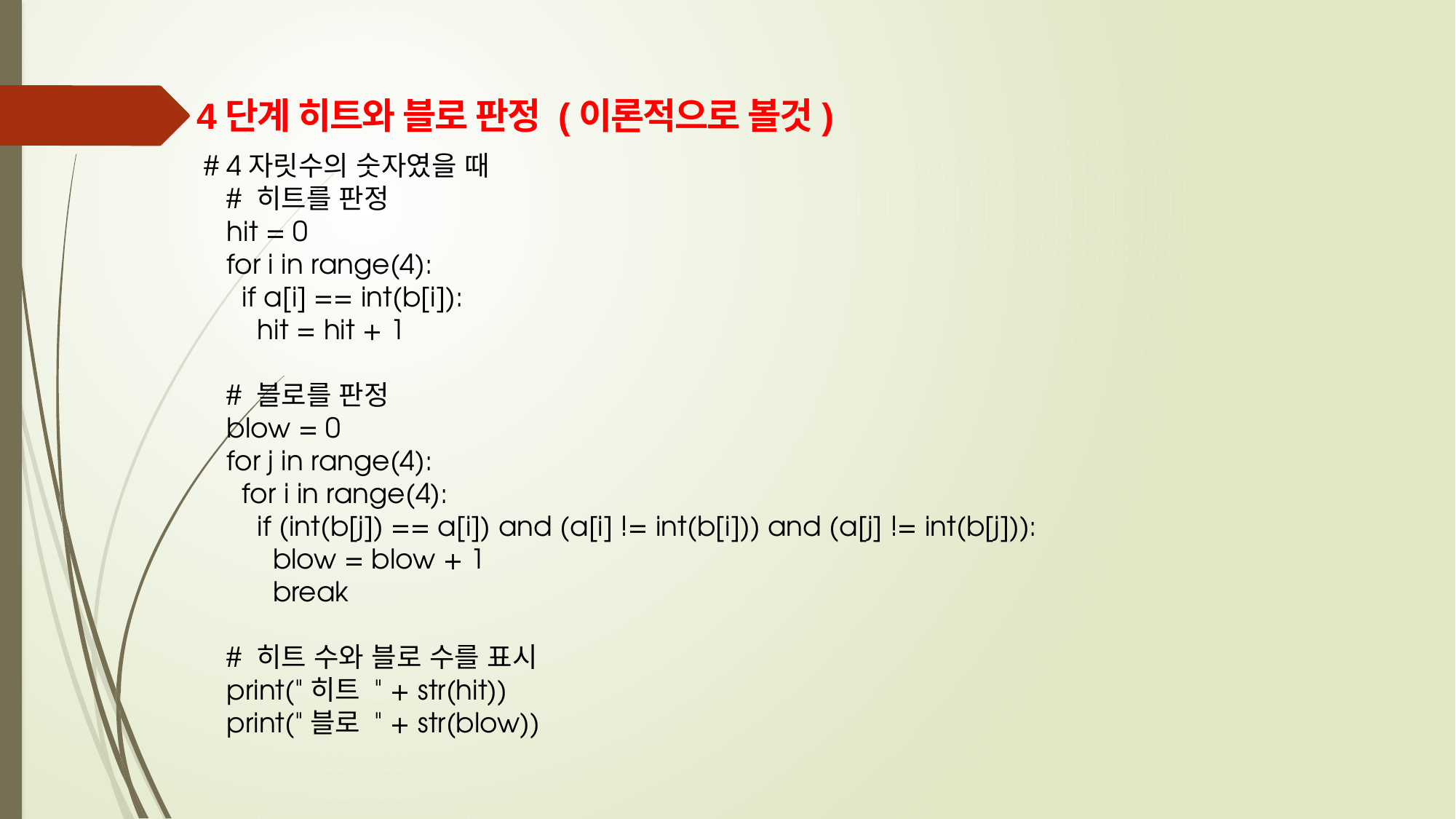

4단계 히트와 블로 판정 (이론적으로 볼것)
 # 4자릿수의 숫자였을 때
    # 히트를 판정
    hit = 0
    for i in range(4):
      if a[i] == int(b[i]):
        hit = hit + 1

    # 블로를 판정
    blow = 0
    for j in range(4):
      for i in range(4):
        if (int(b[j]) == a[i]) and (a[i] != int(b[i])) and (a[j] != int(b[j])):
          blow = blow + 1
          break

    # 히트 수와 블로 수를 표시
    print("히트 " + str(hit))
    print("블로 " + str(blow))